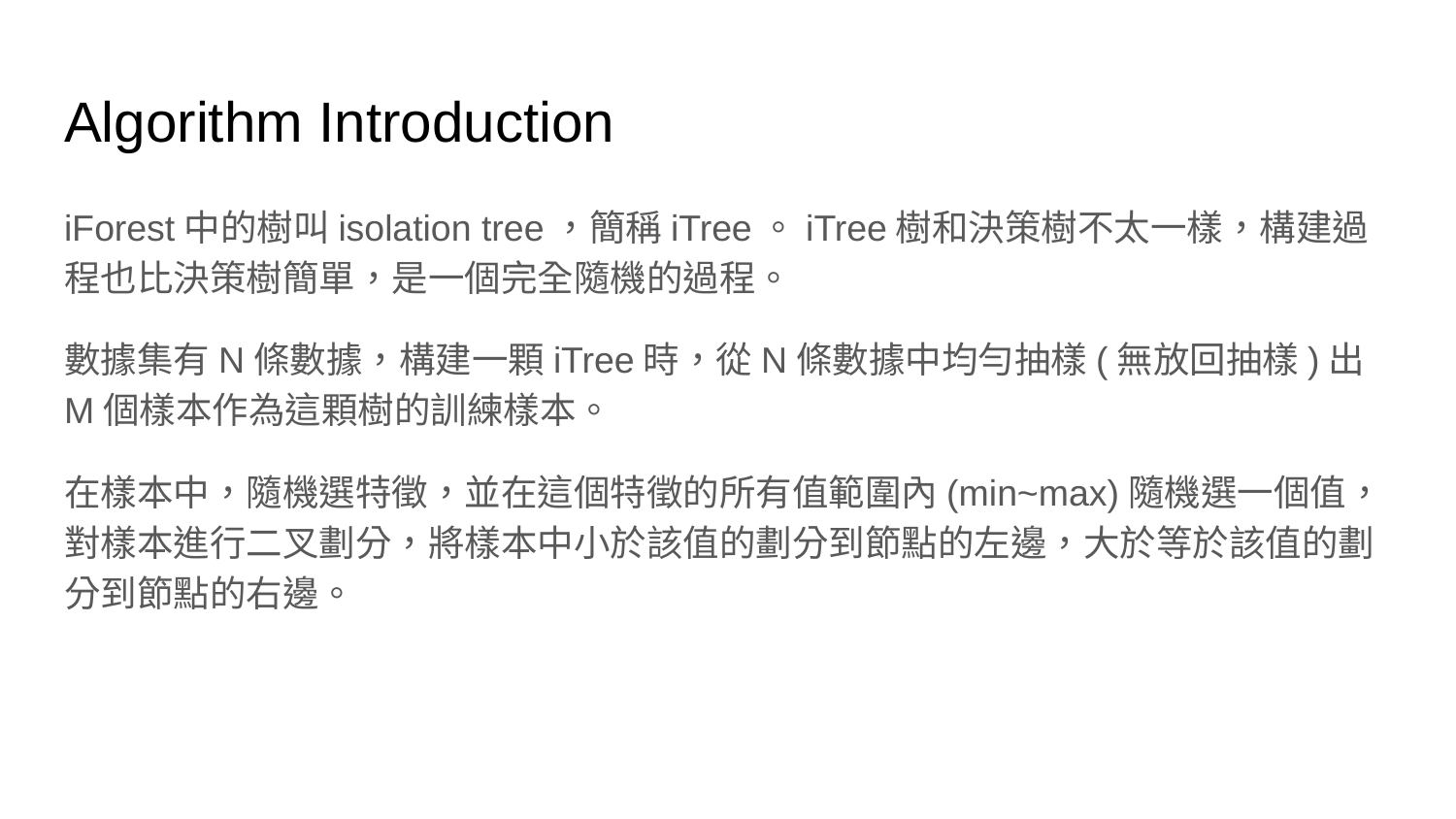

# Algorithm Introduction
iForest中的樹叫isolation tree，簡稱iTree。iTree樹和決策樹不太一樣，構建過程也比決策樹簡單，是一個完全隨機的過程。
數據集有N條數據，構建一顆iTree時，從N條數據中均勻抽樣(無放回抽樣)出M個樣本作為這顆樹的訓練樣本。
在樣本中，隨機選特徵，並在這個特徵的所有值範圍內(min~max)隨機選一個值，對樣本進行二叉劃分，將樣本中小於該值的劃分到節點的左邊，大於等於該值的劃分到節點的右邊。